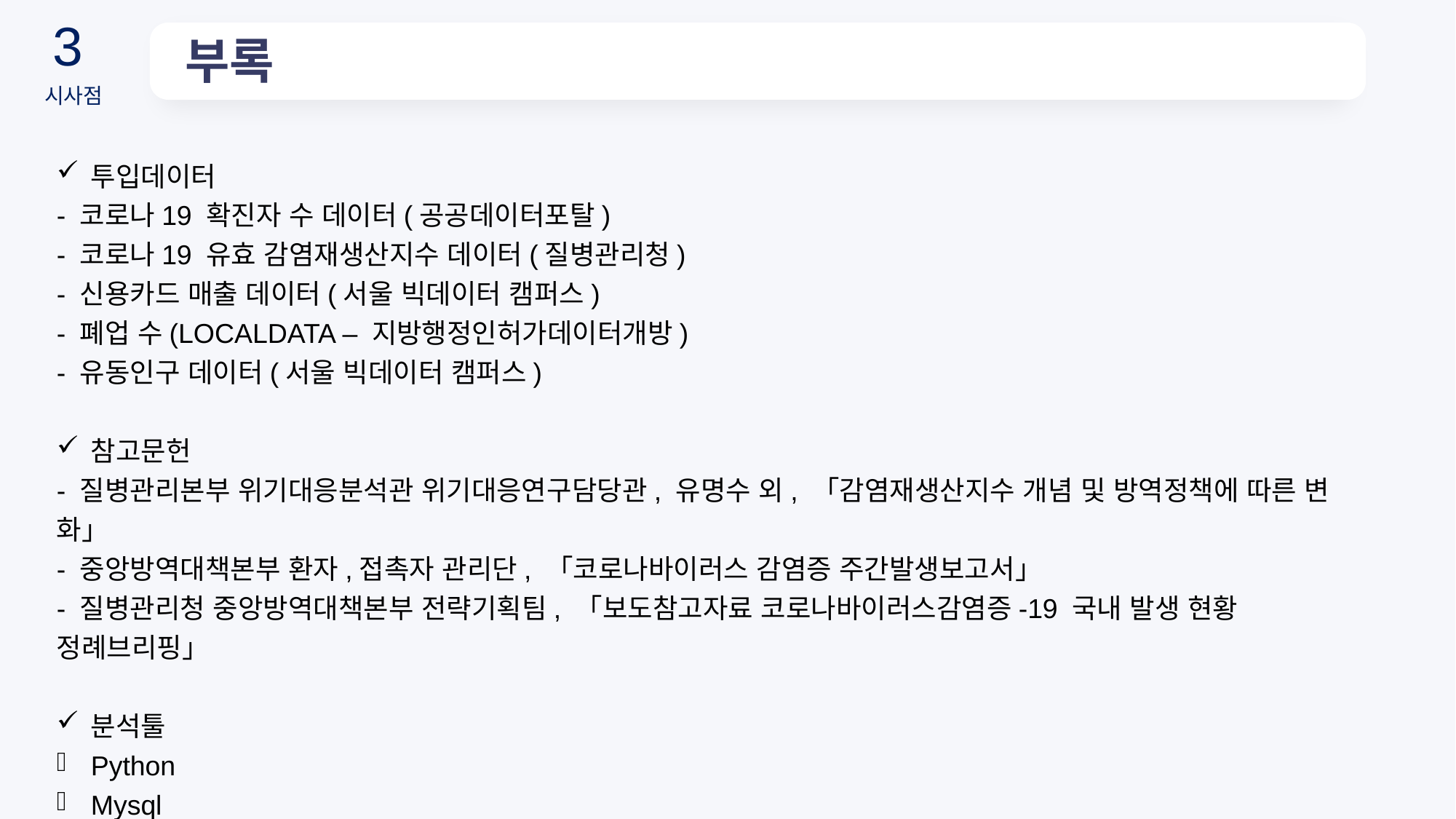

3
시사점
부록
투입데이터
- 코로나19 확진자 수 데이터(공공데이터포탈)
- 코로나19 유효 감염재생산지수 데이터(질병관리청)
- 신용카드 매출 데이터(서울 빅데이터 캠퍼스)
- 폐업 수(LOCALDATA – 지방행정인허가데이터개방)
- 유동인구 데이터(서울 빅데이터 캠퍼스)

참고문헌
- 질병관리본부 위기대응분석관 위기대응연구담당관, 유명수 외, 「감염재생산지수 개념 및 방역정책에 따른 변화」
- 중앙방역대책본부 환자,접촉자 관리단, 「코로나바이러스 감염증 주간발생보고서」
- 질병관리청 중앙방역대책본부 전략기획팀, 「보도참고자료 코로나바이러스감염증-19 국내 발생 현황 정례브리핑」

분석툴
Python
Mysql
Excel